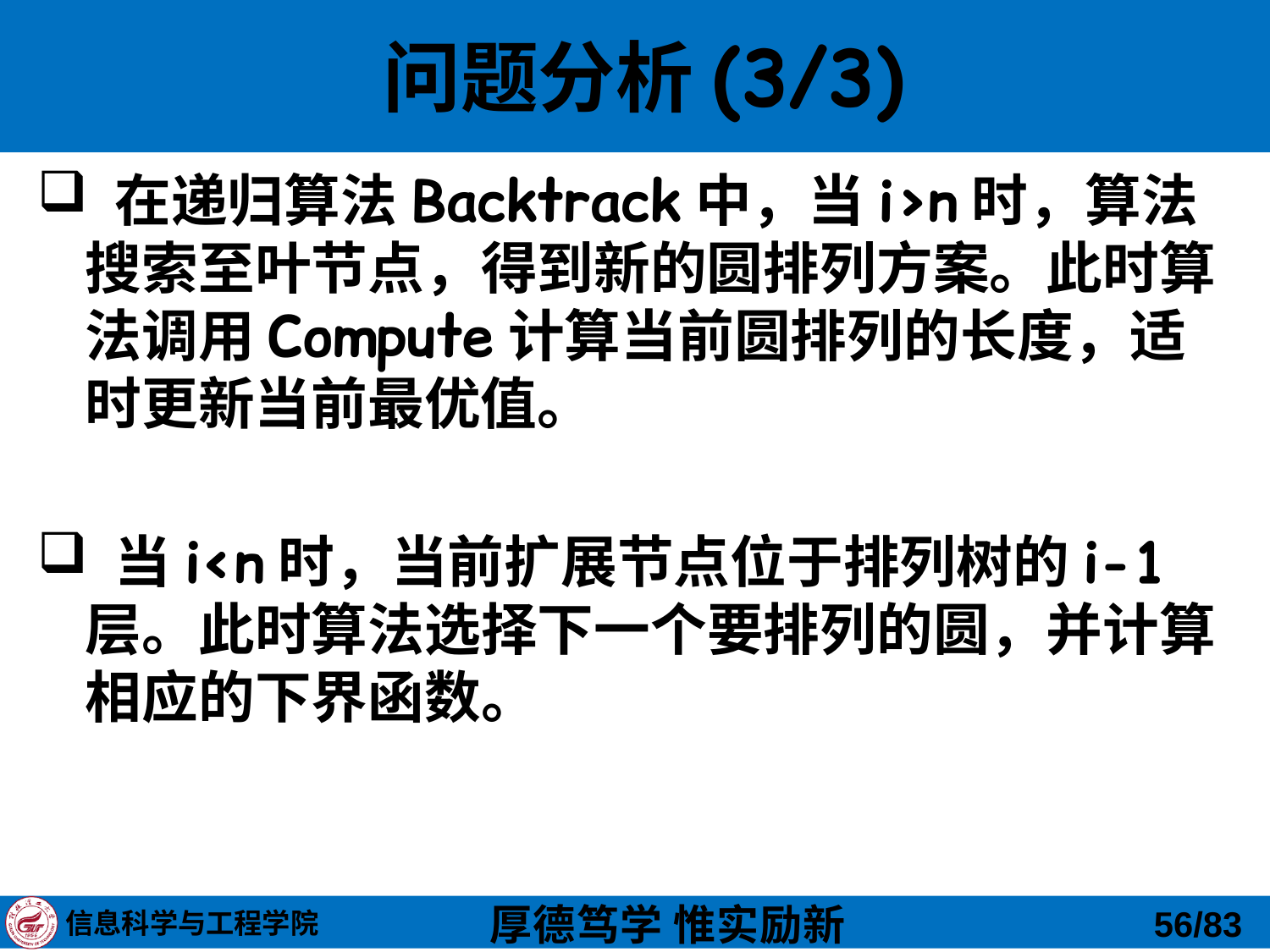

# 问题分析(3/3)
 在递归算法Backtrack中，当i>n时，算法搜索至叶节点，得到新的圆排列方案。此时算法调用Compute计算当前圆排列的长度，适时更新当前最优值。

 当i<n时，当前扩展节点位于排列树的i-1层。此时算法选择下一个要排列的圆，并计算相应的下界函数。
56/83